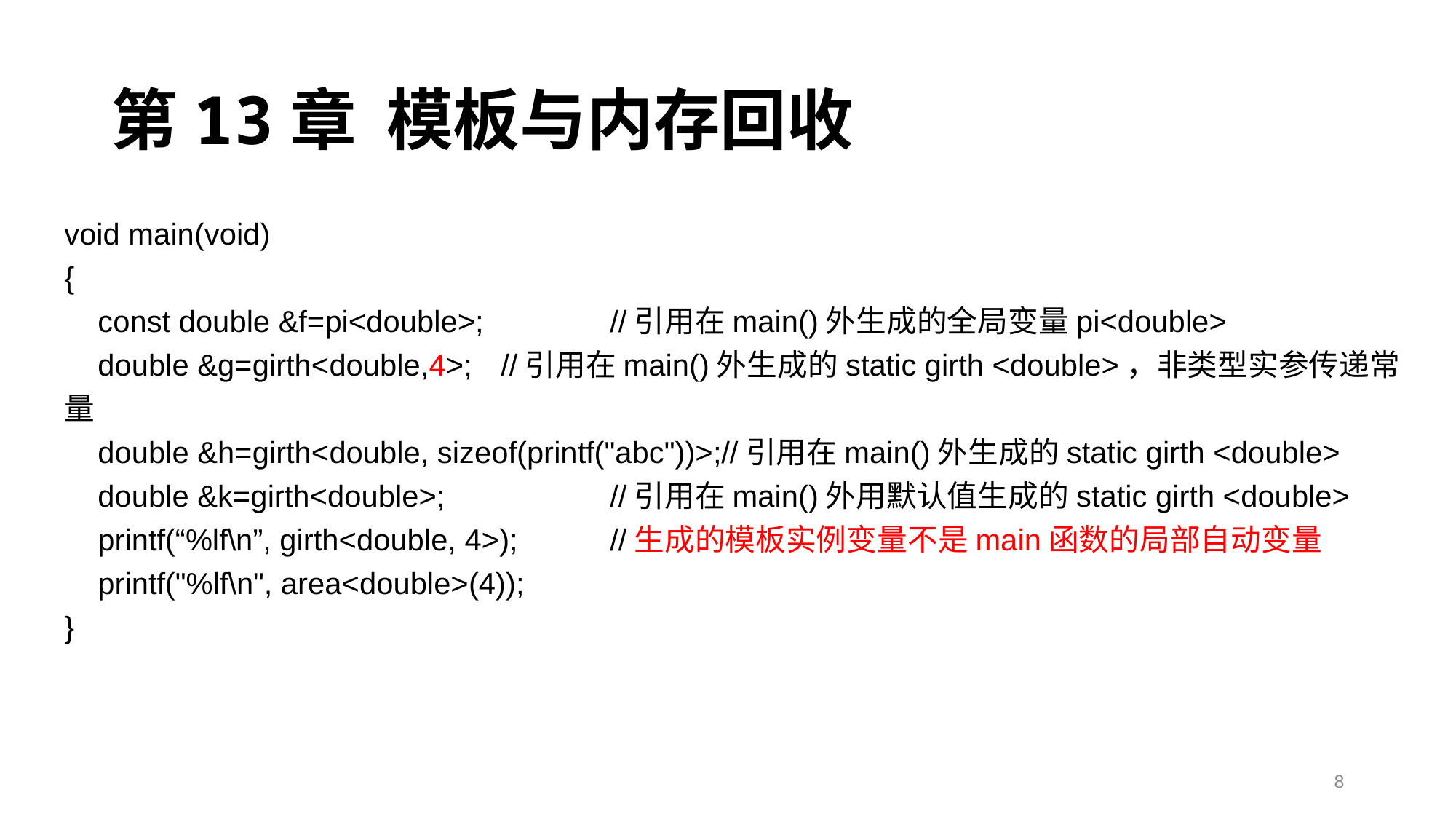

# 第13章  模板与内存回收
void main(void)
{
    const double &f=pi<double>;		//引用在main()外生成的全局变量pi<double>
    double &g=girth<double,4>;	//引用在main()外生成的static girth <double>，非类型实参传递常量
    double &h=girth<double, sizeof(printf("abc"))>;//引用在main()外生成的static girth <double>
    double &k=girth<double>;		//引用在main()外用默认值生成的static girth <double>
    printf(“%lf\n”, girth<double, 4>);	//生成的模板实例变量不是main函数的局部自动变量
    printf("%lf\n", area<double>(4));
}
8